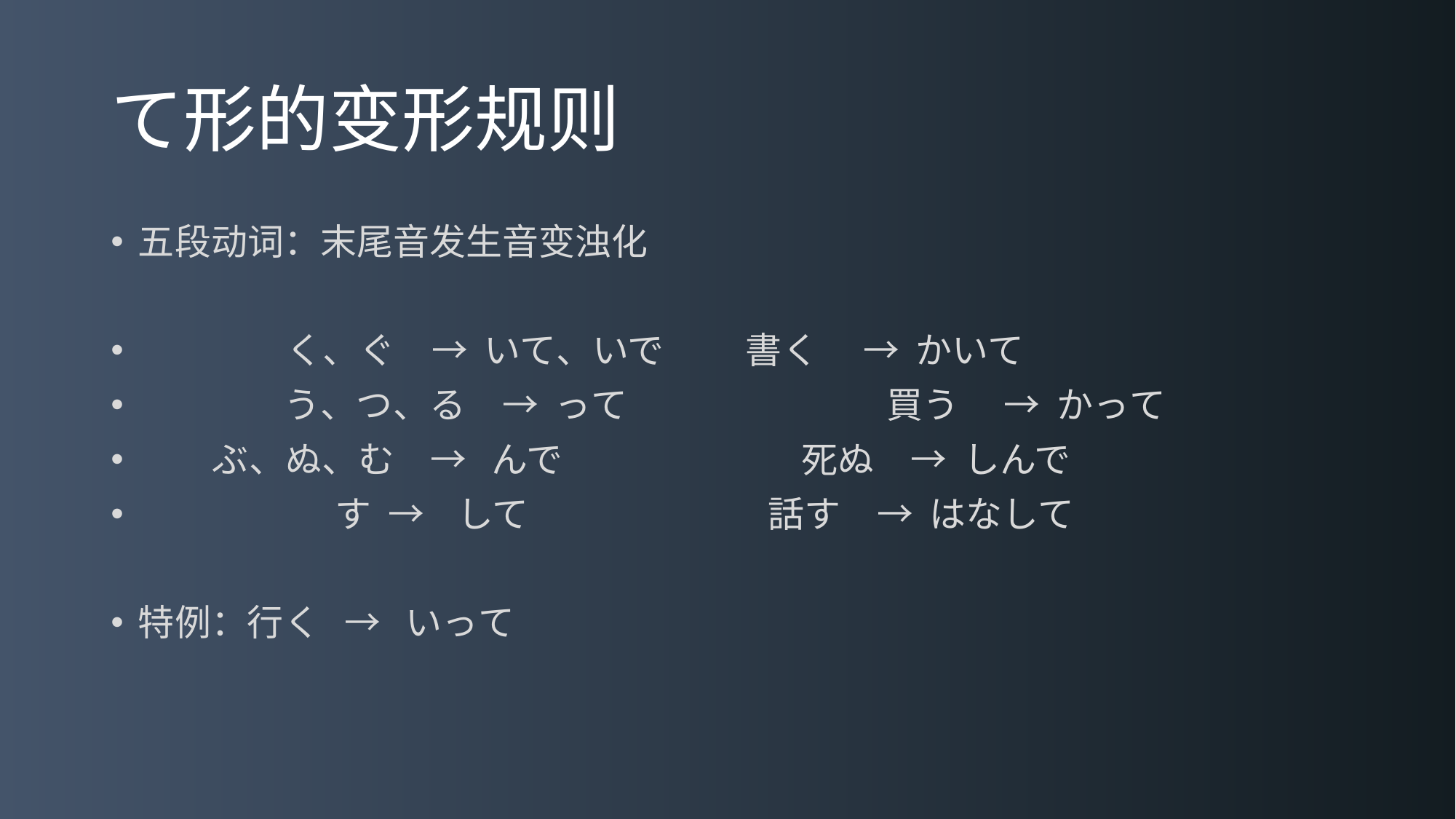

# て形的变形规则
五段动词：末尾音发生音变浊化

                 く、ぐ　→  いて、いで          書く　 →  かいて
　　　　う、つ、る　→  って　　　　　　     買う　 →  かって
        ぶ、ぬ、む　→   んで　　　　　       死ぬ　→  しんで
                       す  →    して　　　　　       話す　→  はなして

特例：行く   →   いって